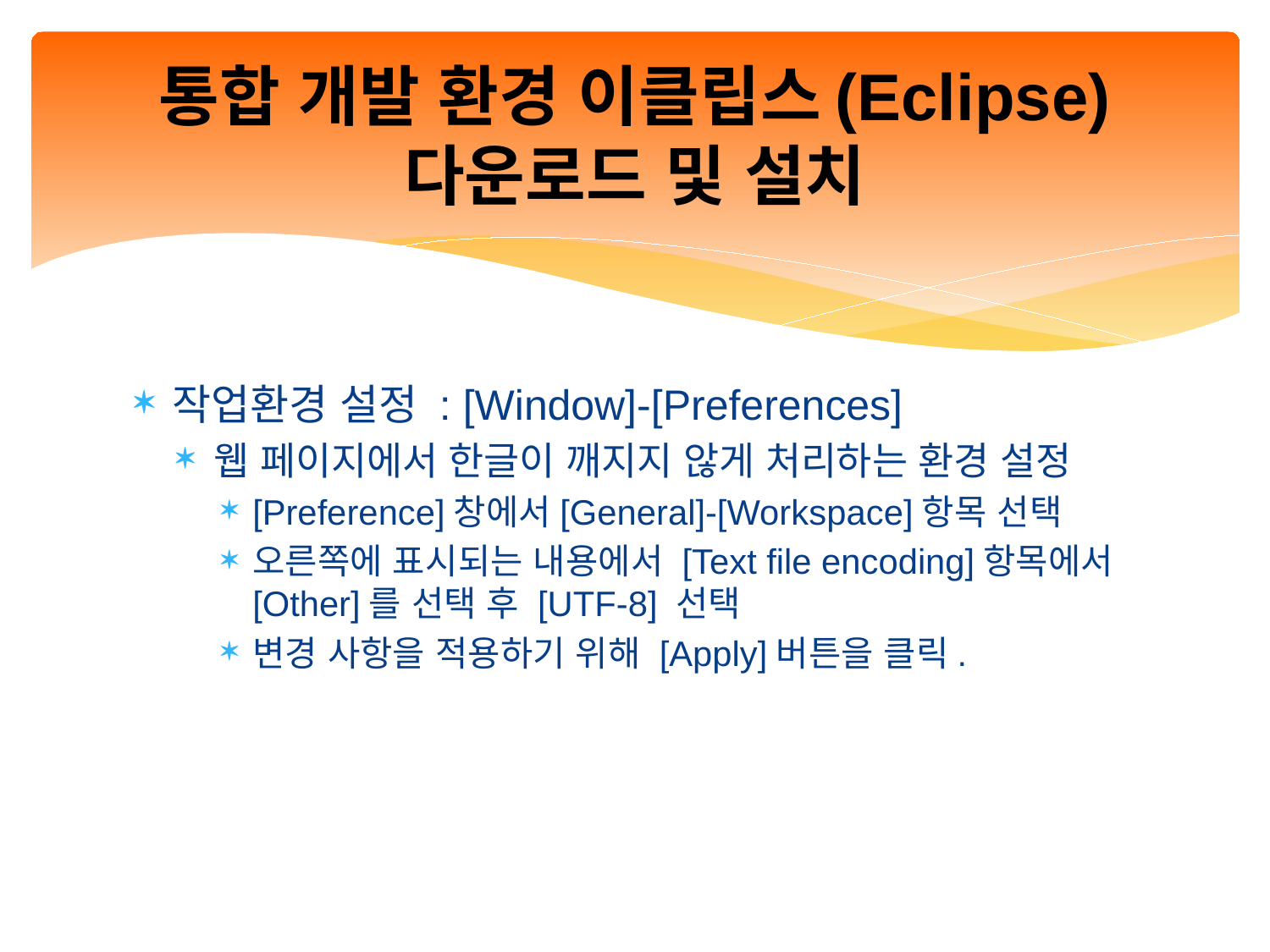

# 통합 개발 환경 이클립스(Eclipse) 다운로드 및 설치
작업환경 설정 : [Window]-[Preferences]
웹 페이지에서 한글이 깨지지 않게 처리하는 환경 설정
[Preference]창에서[General]-[Workspace]항목 선택
오른쪽에 표시되는 내용에서 [Text file encoding]항목에서 [Other]를 선택 후 [UTF-8] 선택
변경 사항을 적용하기 위해 [Apply]버튼을 클릭.